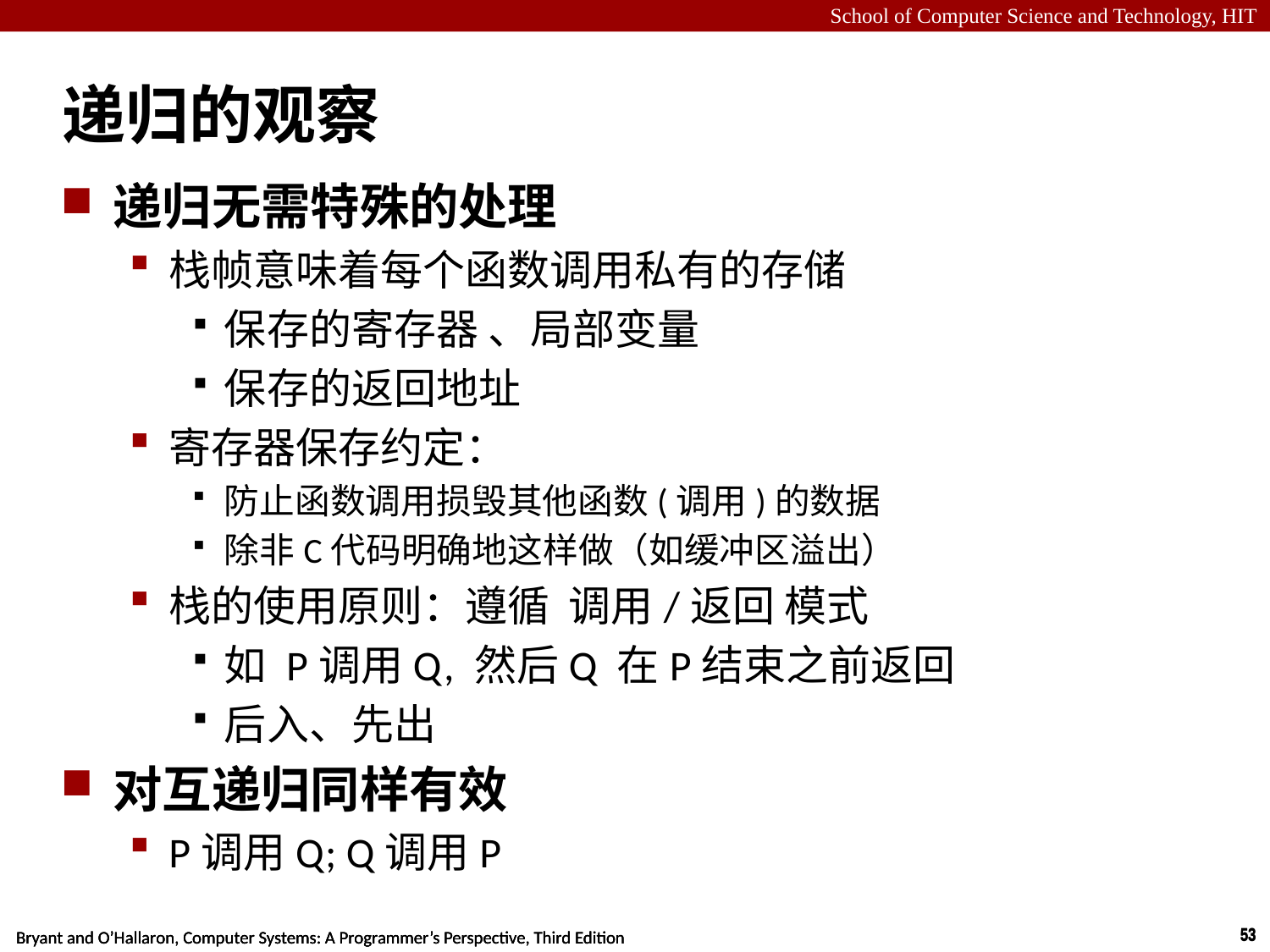

# 递归的观察
递归无需特殊的处理
栈帧意味着每个函数调用私有的存储
保存的寄存器 、局部变量
保存的返回地址
寄存器保存约定：
防止函数调用损毁其他函数(调用)的数据
除非C代码明确地这样做（如缓冲区溢出）
栈的使用原则：遵循  调用/返回 模式
如 P调用Q, 然后Q 在P结束之前返回
后入、先出
对互递归同样有效
P调用Q; Q调用P